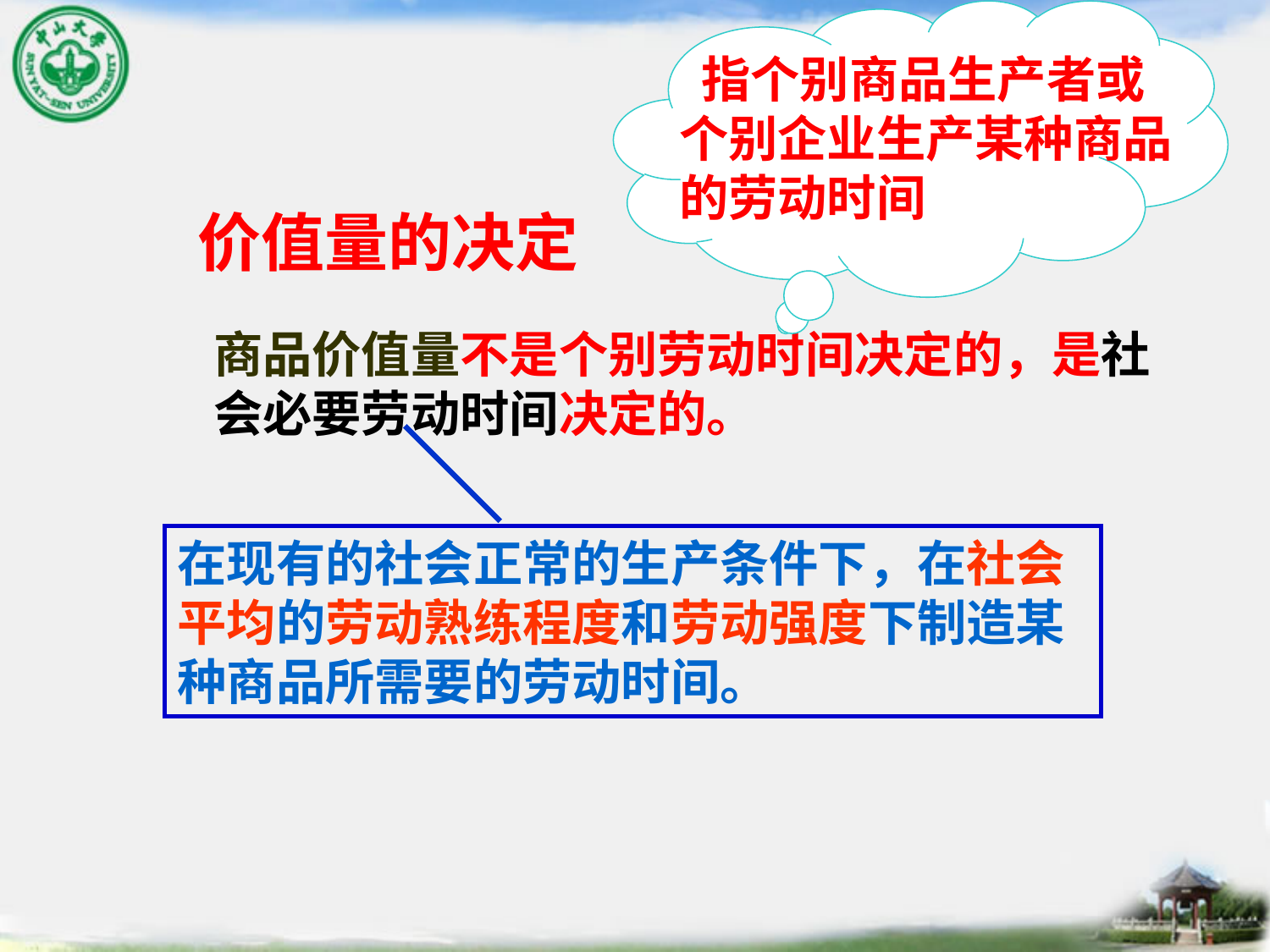

指个别商品生产者或个别企业生产某种商品的劳动时间

价值量的决定
商品价值量不是个别劳动时间决定的，是社会必要劳动时间决定的。

在现有的社会正常的生产条件下，在社会平均的劳动熟练程度和劳动强度下制造某种商品所需要的劳动时间。